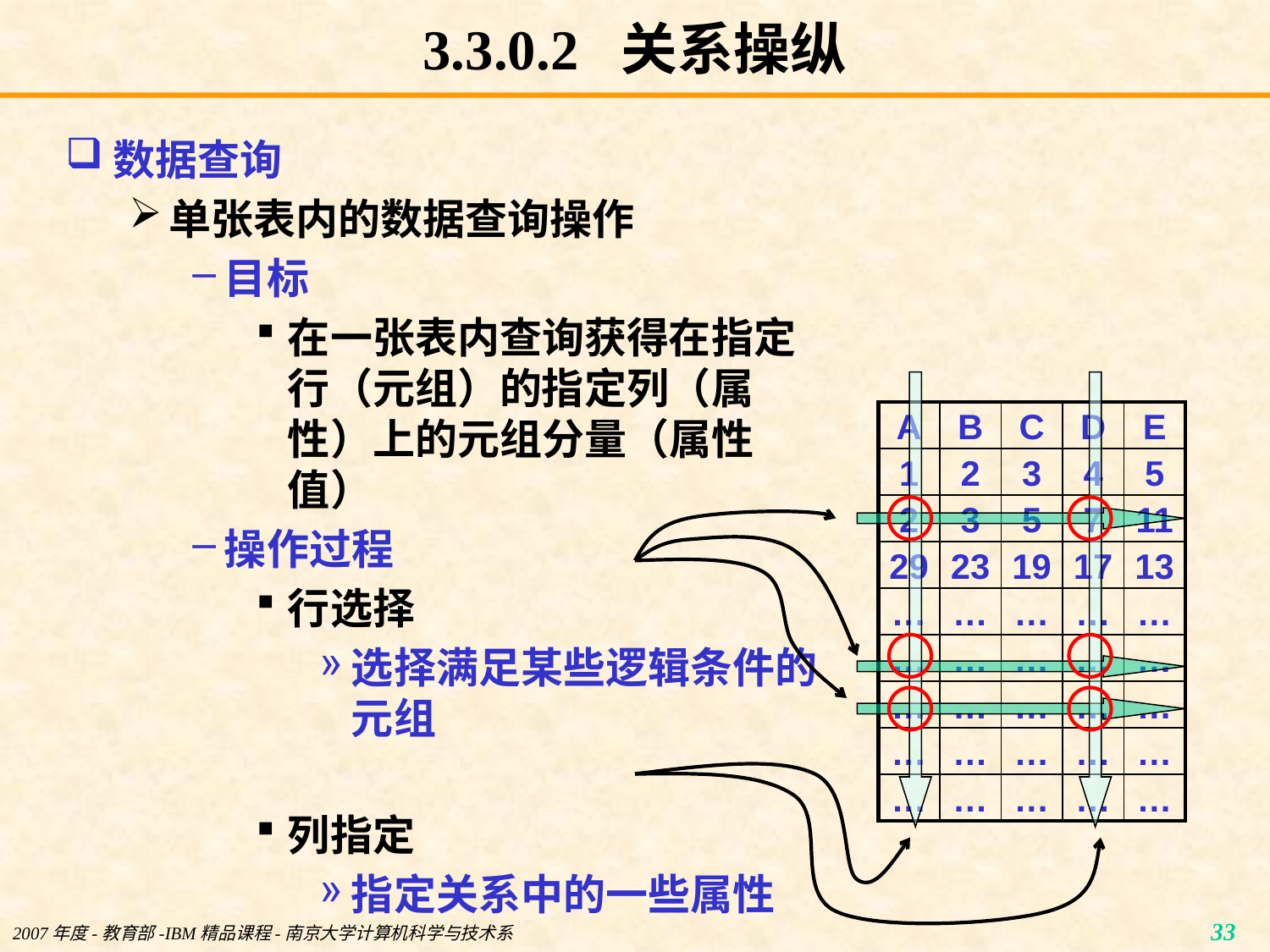

# 3.3.0.2  关系操纵
数据查询
单张表内的数据查询操作
目标
在一张表内查询获得在指定行（元组）的指定列（属性）上的元组分量（属性值）
操作过程
行选择
选择满足某些逻辑条件的元组

列指定
指定关系中的一些属性

| A | B | C | D | E |
| --- | --- | --- | --- | --- |
| 1 | 2 | 3 | 4 | 5 |
| 2 | 3 | 5 | 7 | 11 |
| 29 | 23 | 19 | 17 | 13 |
| … | … | … | … | … |
| … | … | … | … | … |
| … | … | … | … | … |
| … | … | … | … | … |
| … | … | … | … | … |

33
2007年度-教育部-IBM精品课程-南京大学计算机科学与技术系